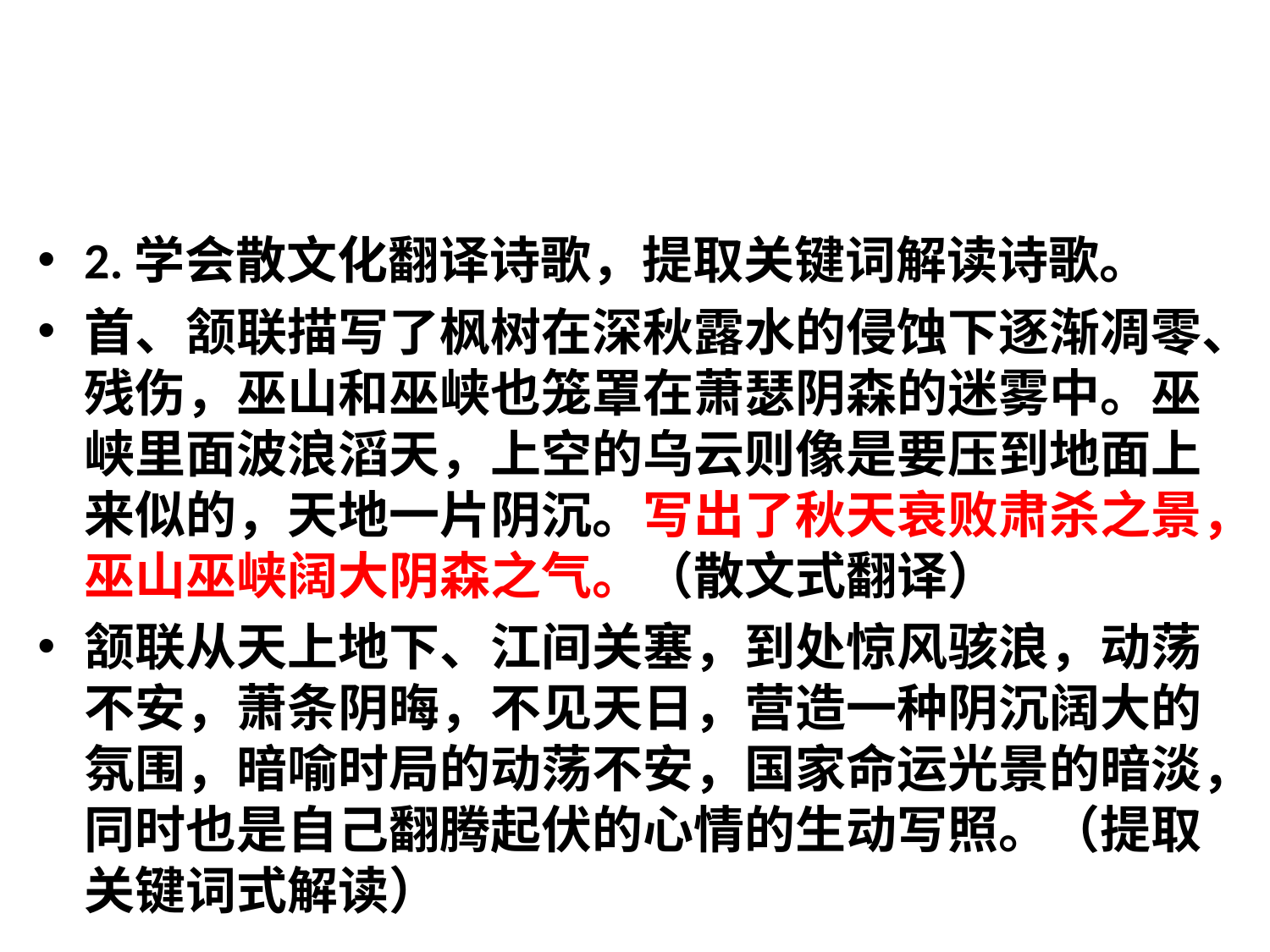

#
2.学会散文化翻译诗歌，提取关键词解读诗歌。
首、颔联描写了枫树在深秋露水的侵蚀下逐渐凋零、残伤，巫山和巫峡也笼罩在萧瑟阴森的迷雾中。巫峡里面波浪滔天，上空的乌云则像是要压到地面上来似的，天地一片阴沉。写出了秋天衰败肃杀之景，巫山巫峡阔大阴森之气。（散文式翻译）
颔联从天上地下、江间关塞，到处惊风骇浪，动荡不安，萧条阴晦，不见天日，营造一种阴沉阔大的氛围，暗喻时局的动荡不安，国家命运光景的暗淡，同时也是自己翻腾起伏的心情的生动写照。（提取关键词式解读）